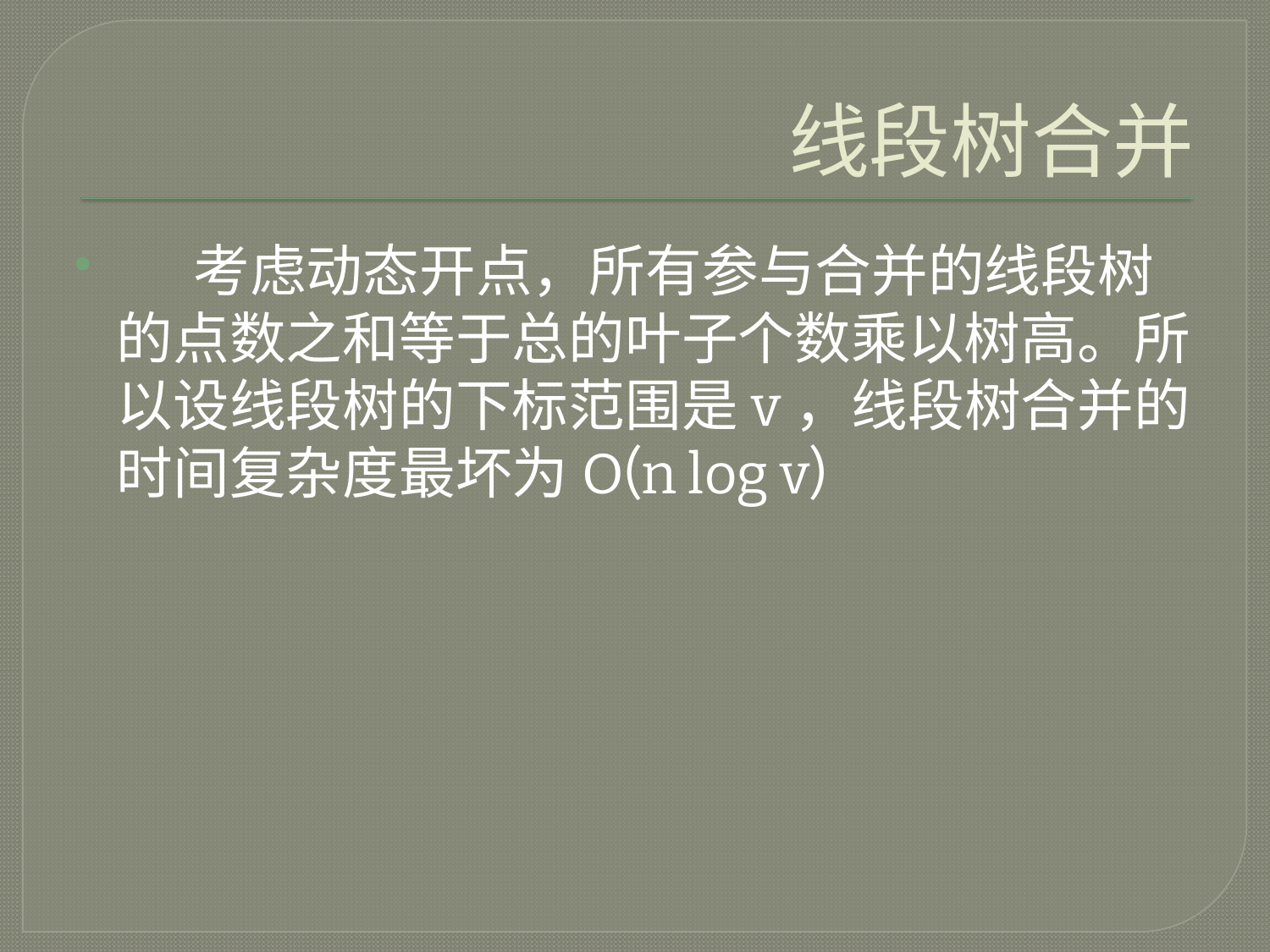

# 线段树合并
     考虑动态开点，所有参与合并的线段树的点数之和等于总的叶子个数乘以树高。所以设线段树的下标范围是v，线段树合并的时间复杂度最坏为O(n log v)